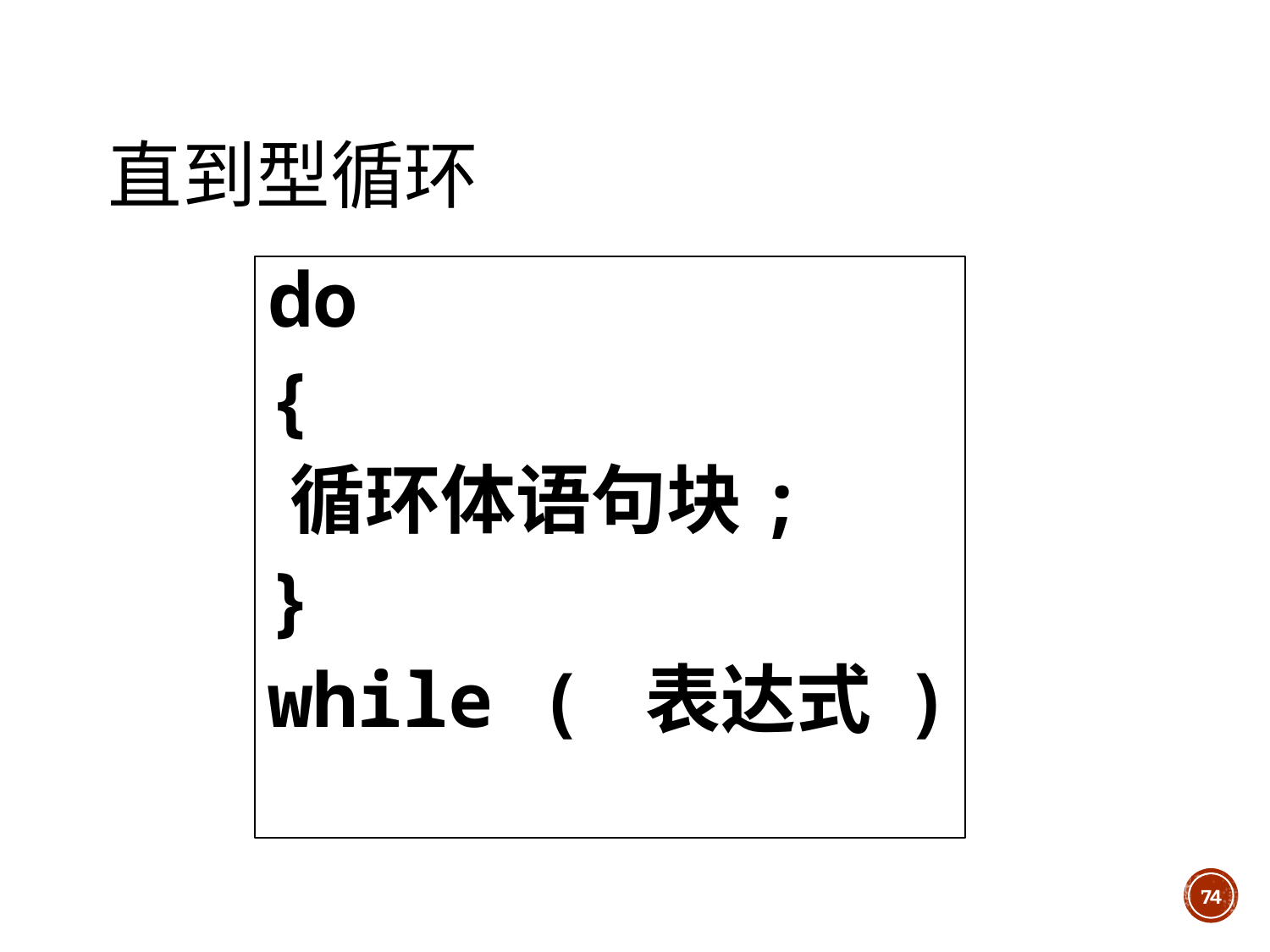

# 直到型循环
do
{
		循环体语句块;
}
while ( 表达式 )
74